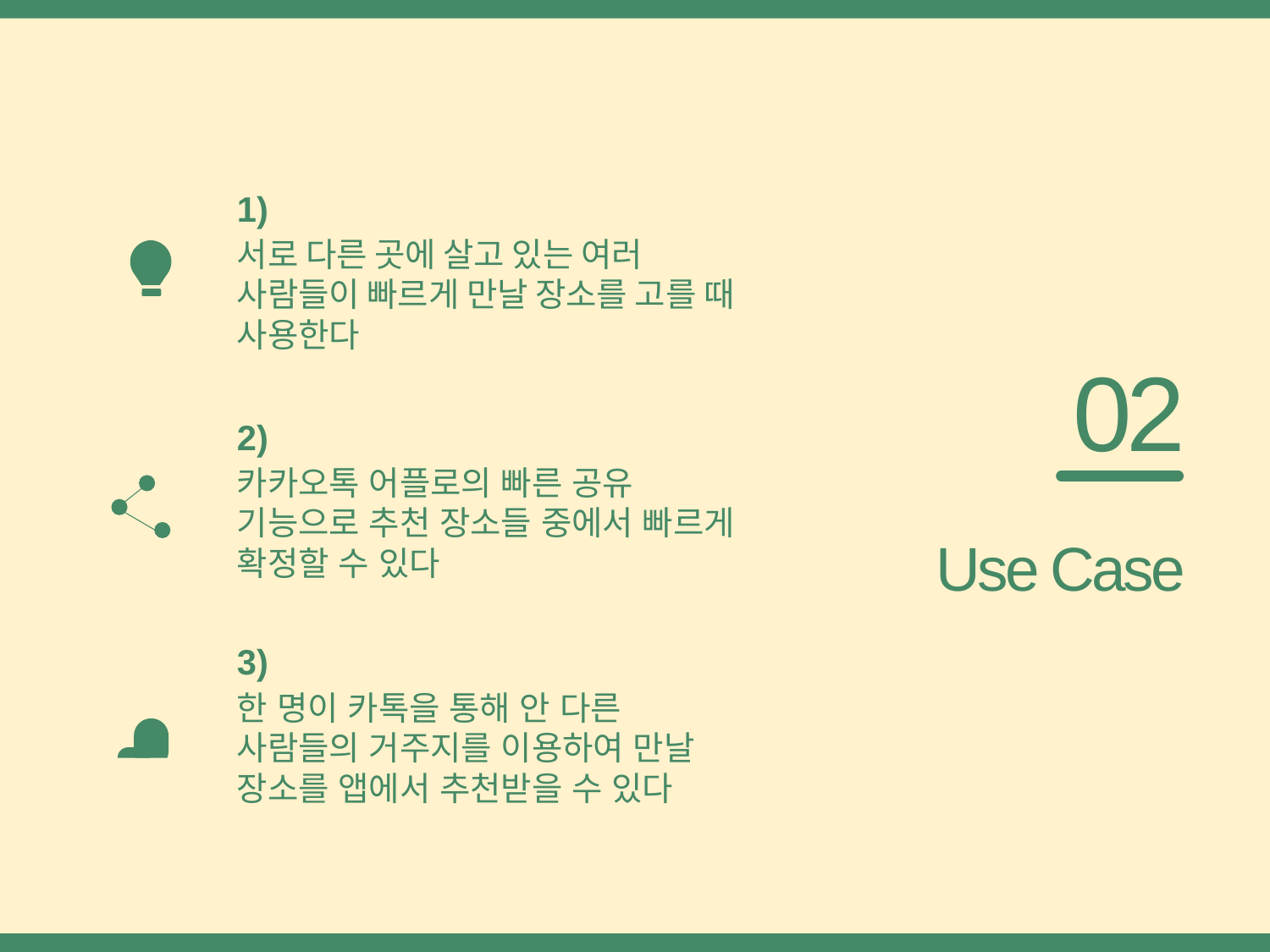

1)
서로 다른 곳에 살고 있는 여러 사람들이 빠르게 만날 장소를 고를 때 사용한다

02
2)
카카오톡 어플로의 빠른 공유 기능으로 추천 장소들 중에서 빠르게 확정할 수 있다

Use Case
3)
한 명이 카톡을 통해 안 다른 사람들의 거주지를 이용하여 만날 장소를 앱에서 추천받을 수 있다